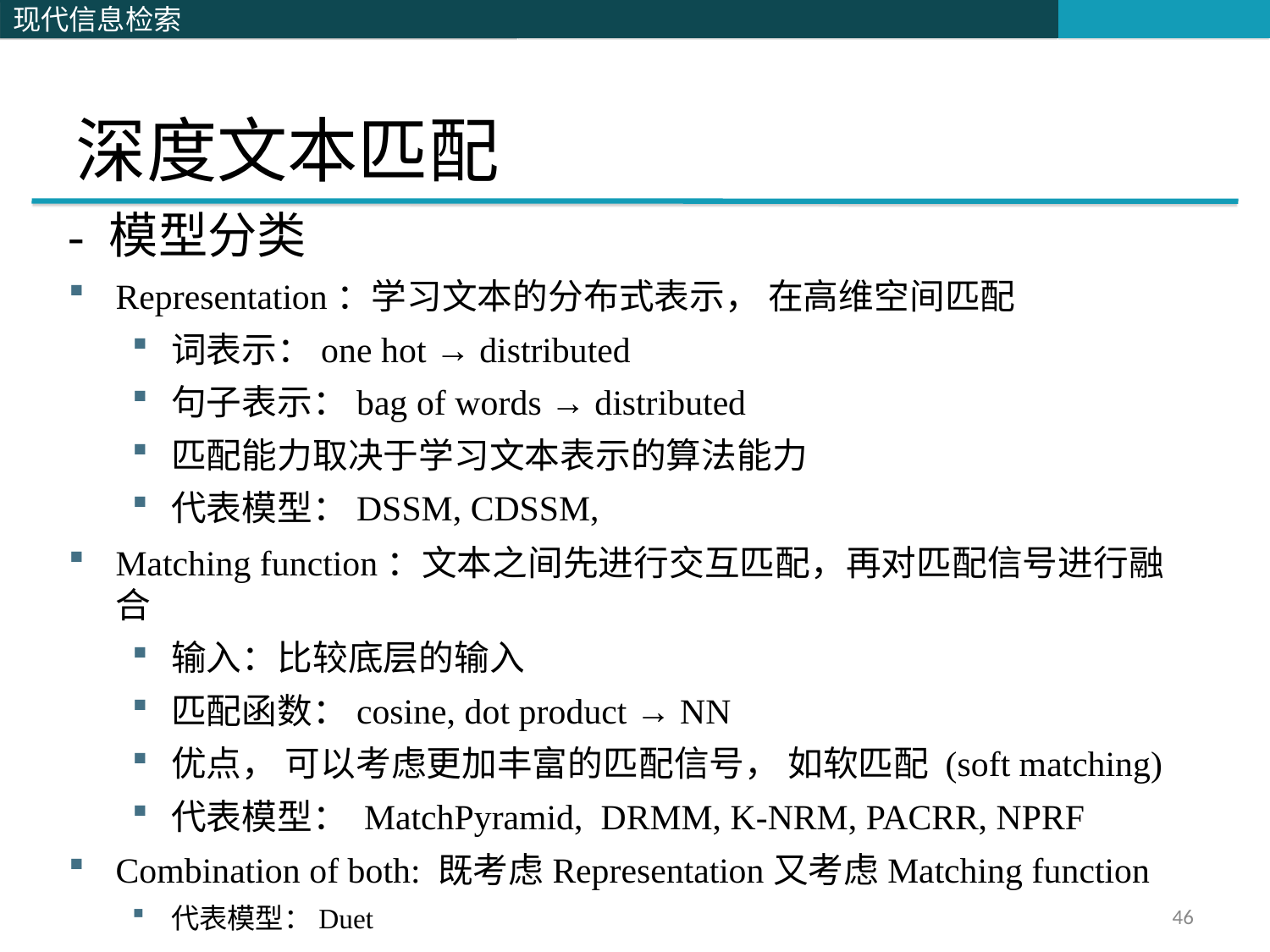

深度文本匹配
- 模型分类
Representation：学习文本的分布式表示， 在高维空间匹配
词表示：one hot → distributed
句子表示：bag of words → distributed
匹配能力取决于学习文本表示的算法能力
代表模型：DSSM, CDSSM,
Matching function：文本之间先进行交互匹配，再对匹配信号进行融合
输入：比较底层的输入
匹配函数：cosine, dot product → NN
优点， 可以考虑更加丰富的匹配信号， 如软匹配 (soft matching)
代表模型： MatchPyramid,  DRMM, K-NRM, PACRR, NPRF
Combination of both: 既考虑Representation又考虑Matching function
代表模型：Duet

46